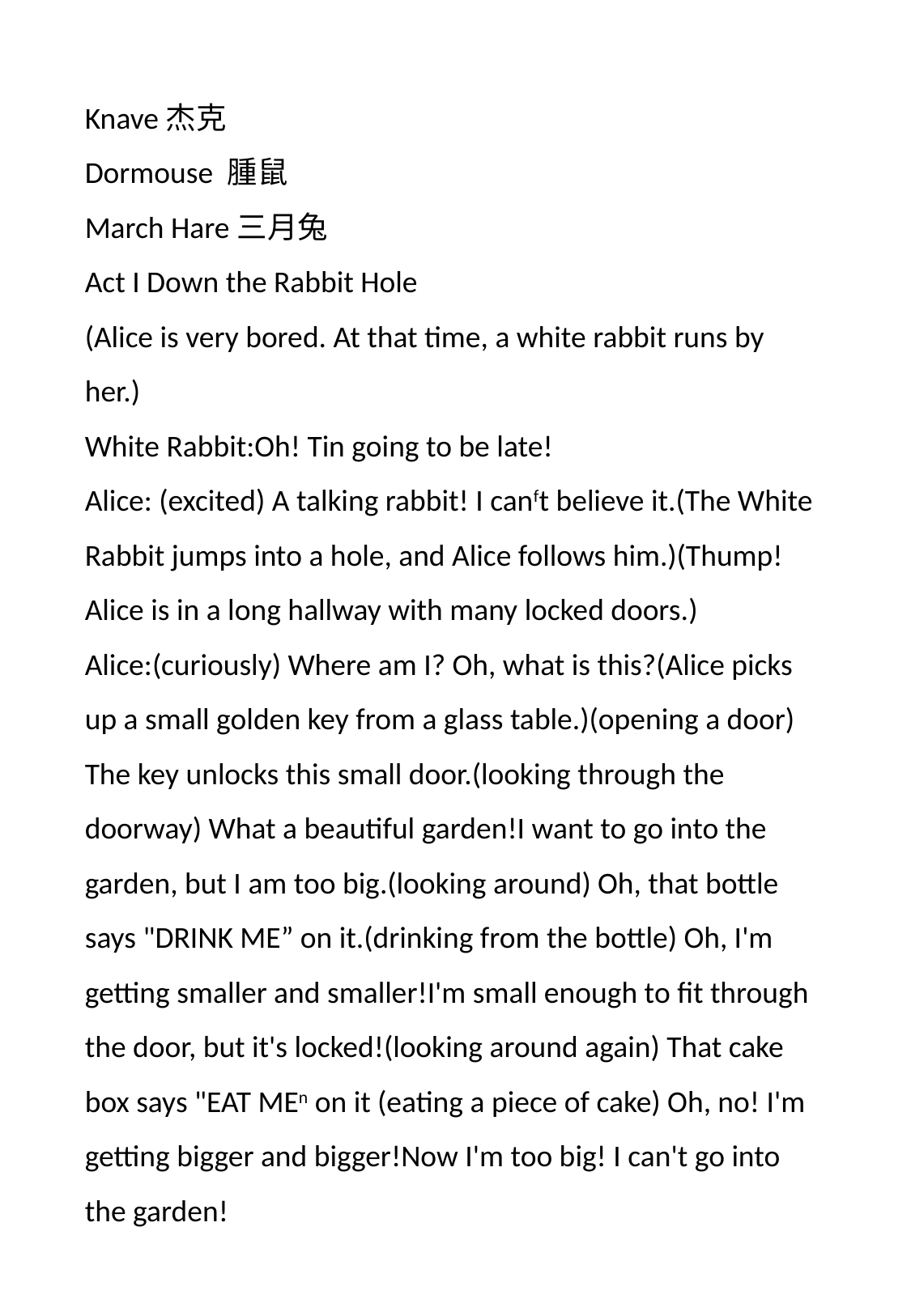

Knave杰克
Dormouse 腫鼠
March Hare三月兔
Act I Down the Rabbit Hole
(Alice is very bored. At that time, a white rabbit runs by her.)
White Rabbit:Oh! Tin going to be late!
Alice: (excited) A talking rabbit! I canft believe it.(The White Rabbit jumps into a hole, and Alice follows him.)(Thump! Alice is in a long hallway with many locked doors.)
Alice:(curiously) Where am I? Oh, what is this?(Alice picks up a small golden key from a glass table.)(opening a door) The key unlocks this small door.(looking through the doorway) What a beautiful garden!I want to go into the garden, but I am too big.(looking around) Oh, that bottle says "DRINK ME” on it.(drinking from the bottle) Oh, I'm getting smaller and smaller!I'm small enough to fit through the door, but it's locked!(looking around again) That cake box says "EAT MEn on it (eating a piece of cake) Oh, no! I'm getting bigger and bigger!Now I'm too big! I can't go into the garden!